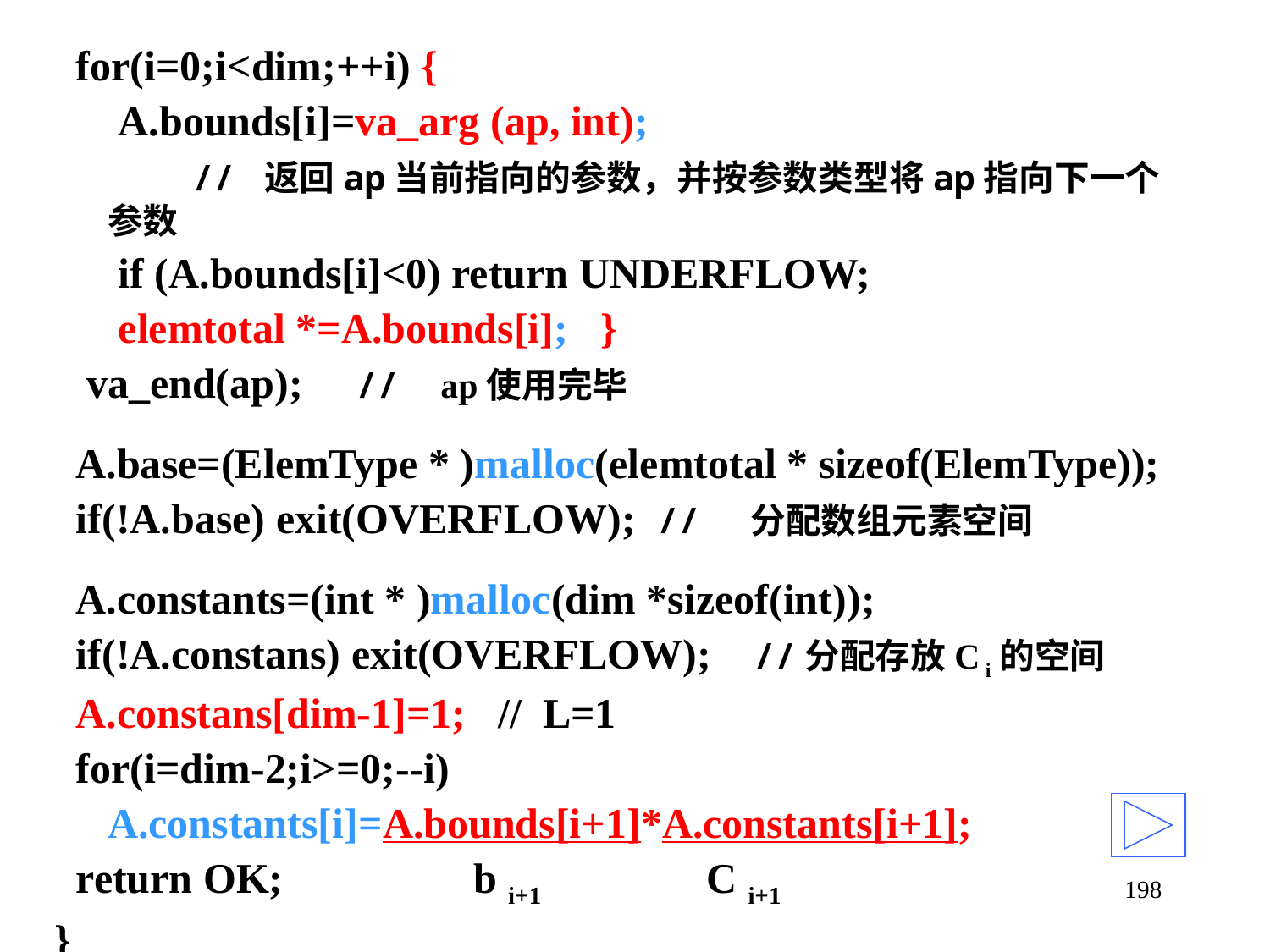

for(i=0;i<dim;++i) {
       A.bounds[i]=va_arg (ap, int);
              // 返回ap当前指向的参数，并按参数类型将ap指向下一个参数
       if (A.bounds[i]<0) return UNDERFLOW;
       elemtotal *=A.bounds[i];   }
    va_end(ap);     //  ap使用完毕
   A.base=(ElemType * )malloc(elemtotal * sizeof(ElemType));
   if(!A.base) exit(OVERFLOW);  //  分配数组元素空间
   A.constants=(int * )malloc(dim *sizeof(int));
   if(!A.constans) exit(OVERFLOW);    //分配存放C i的空间
   A.constans[dim-1]=1;   //  L=1
   for(i=dim-2;i>=0;--i)
      A.constants[i]=A.bounds[i+1]*A.constants[i+1];
   return OK;                  b i+1                           C i+1
 }

198